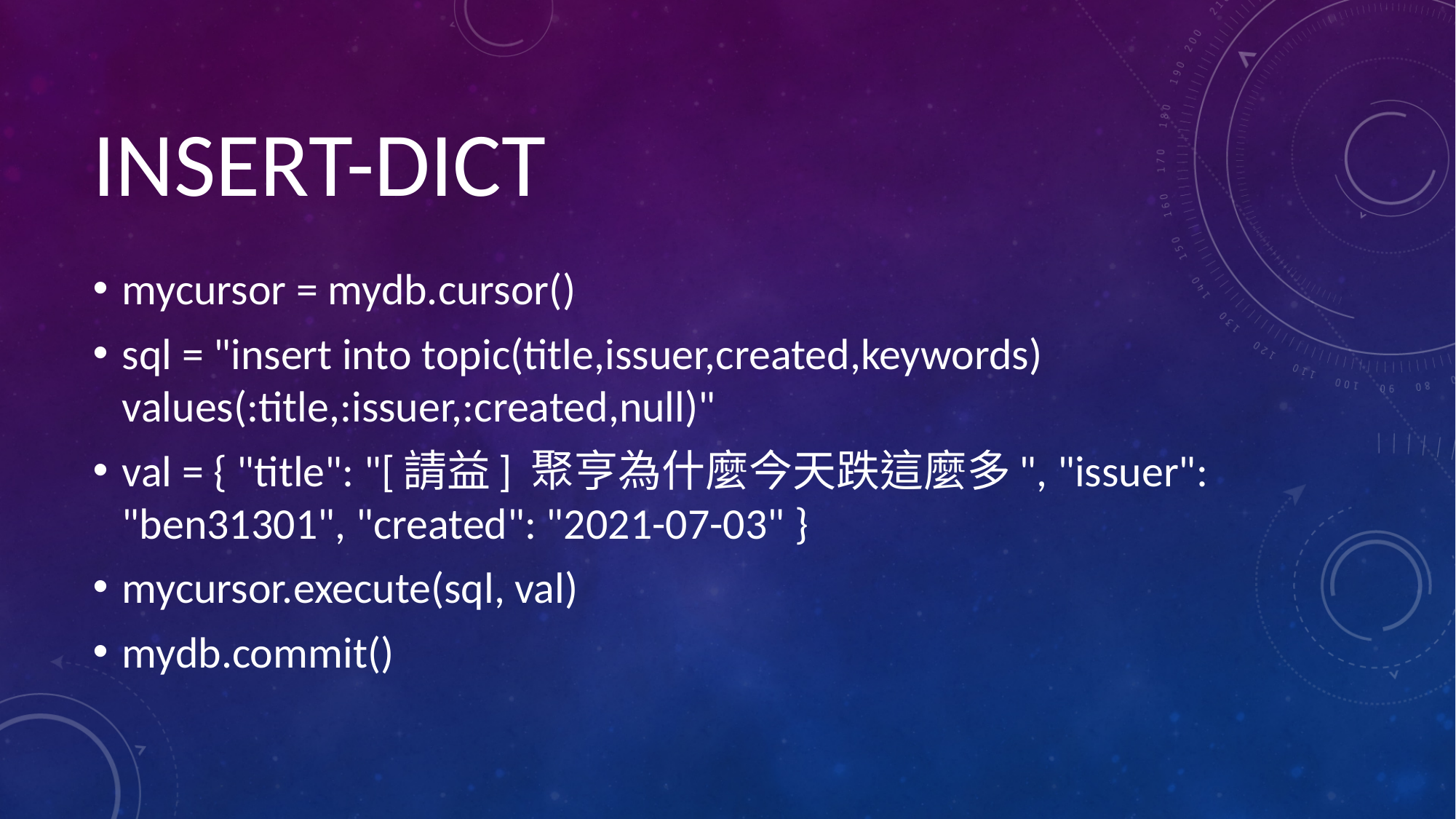

# Insert-dict
mycursor = mydb.cursor()
sql = "insert into topic(title,issuer,created,keywords) values(:title,:issuer,:created,null)"
val = { "title": "[請益] 聚亨為什麼今天跌這麼多", "issuer": "ben31301", "created": "2021-07-03" }
mycursor.execute(sql, val)
mydb.commit()